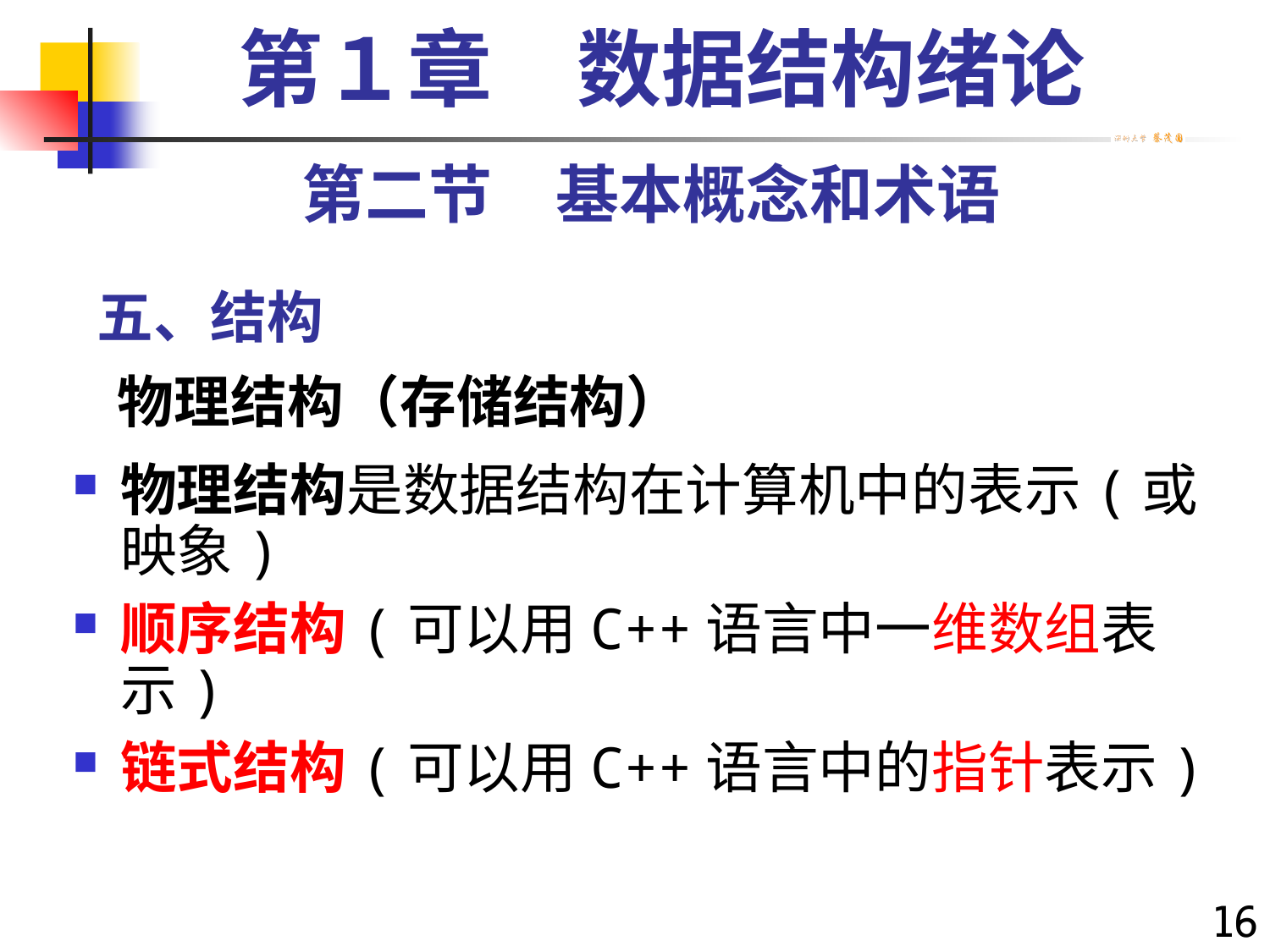

第１章　数据结构绪论
第二节　基本概念和术语
五、结构
物理结构（存储结构）
物理结构是数据结构在计算机中的表示(或映象)
顺序结构(可以用C++语言中一维数组表示)
链式结构(可以用C++语言中的指针表示)
16